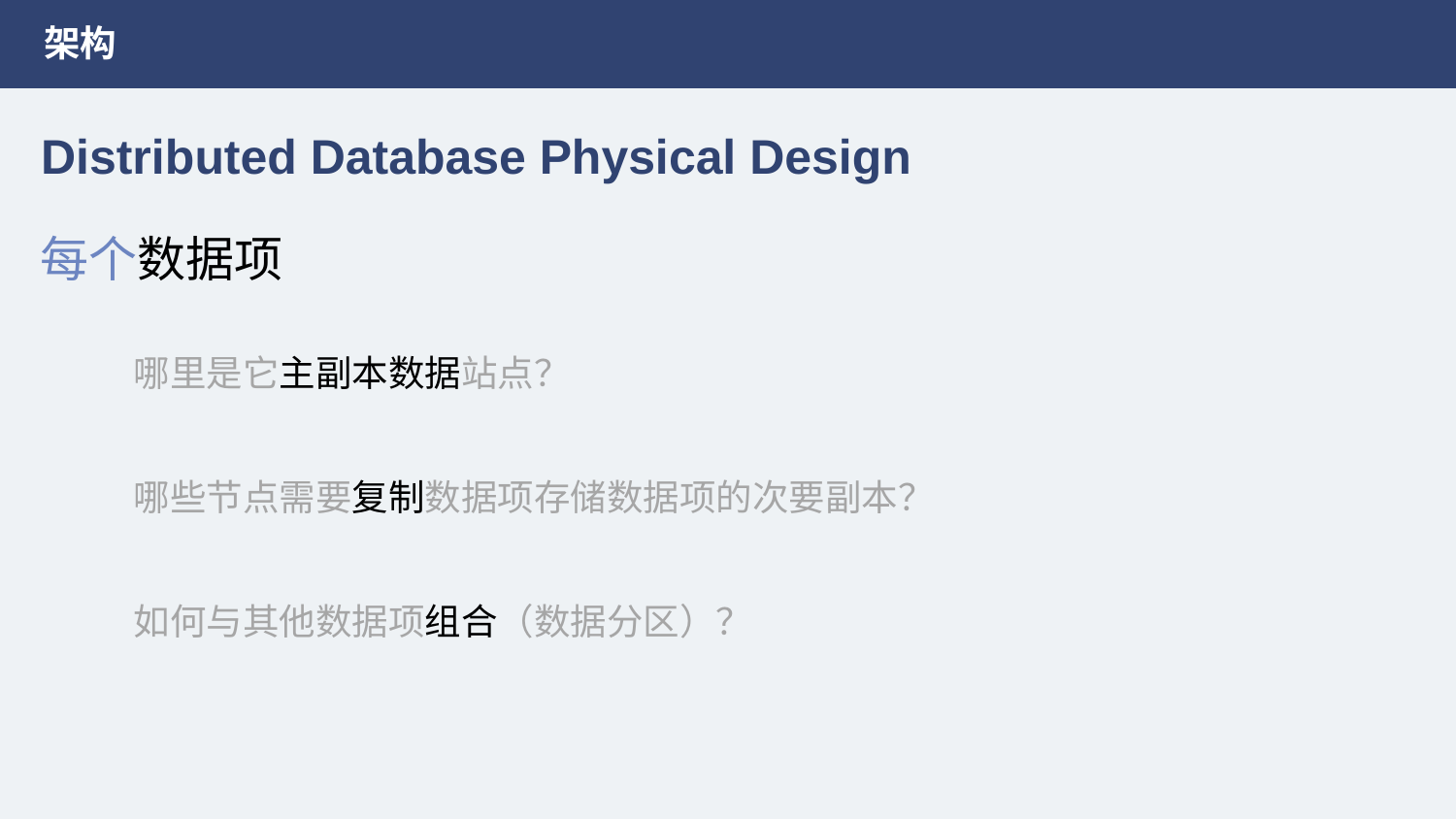

架构
Distributed Database Physical Design
每个数据项
哪里是它主副本数据站点？
哪些节点需要复制数据项存储数据项的次要副本？
如何与其他数据项组合（数据分区）？